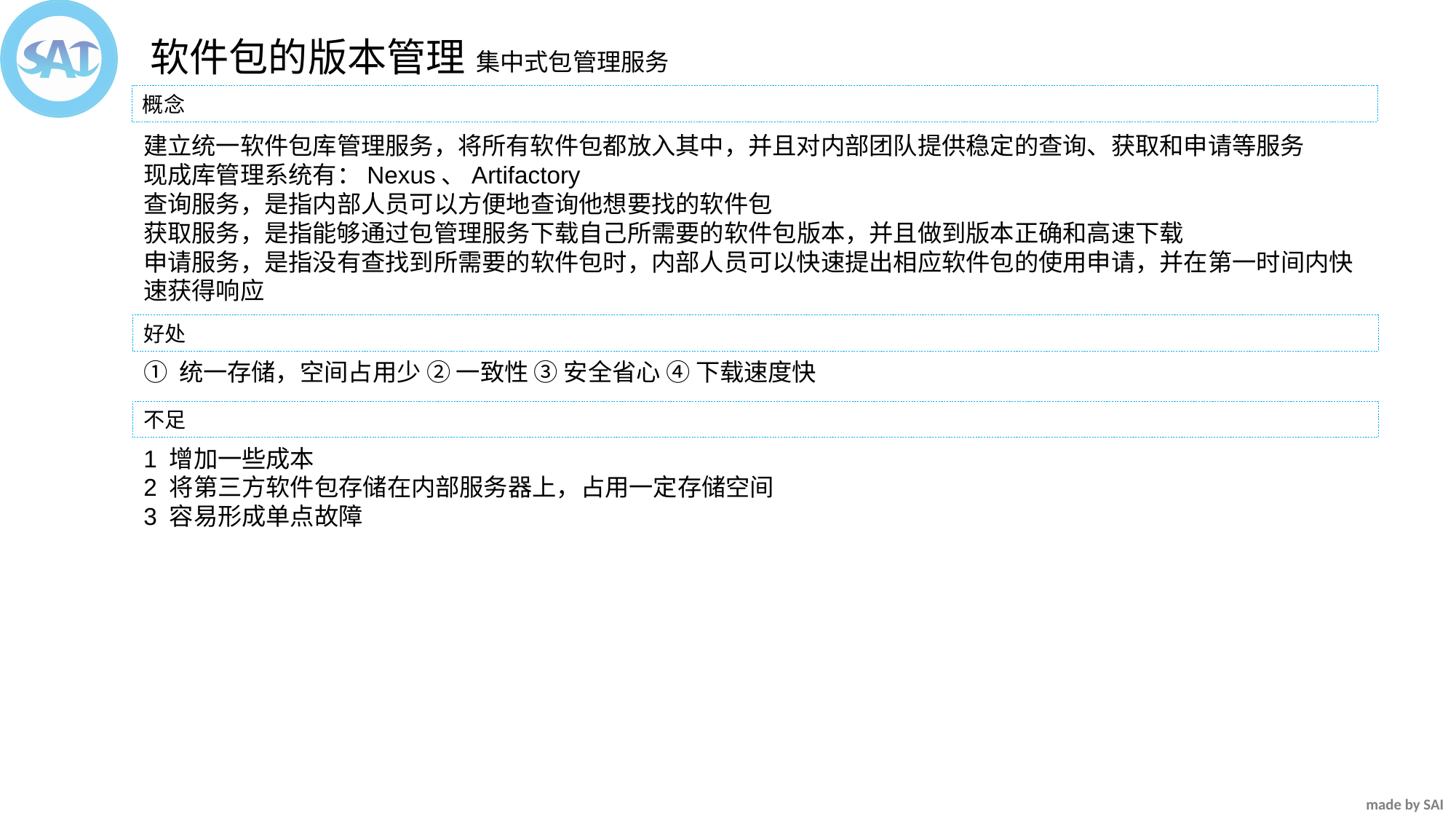

软件包的版本管理
集中式包管理服务
概念
建立统一软件包库管理服务，将所有软件包都放入其中，并且对内部团队提供稳定的查询、获取和申请等服务
现成库管理系统有：Nexus、Artifactory
查询服务，是指内部人员可以方便地查询他想要找的软件包
获取服务，是指能够通过包管理服务下载自己所需要的软件包版本，并且做到版本正确和高速下载
申请服务，是指没有查找到所需要的软件包时，内部人员可以快速提出相应软件包的使用申请，并在第一时间内快速获得响应
好处
① 统一存储，空间占用少 ② 一致性 ③ 安全省心 ④ 下载速度快
不足
1 增加一些成本
2 将第三方软件包存储在内部服务器上，占用一定存储空间
3 容易形成单点故障